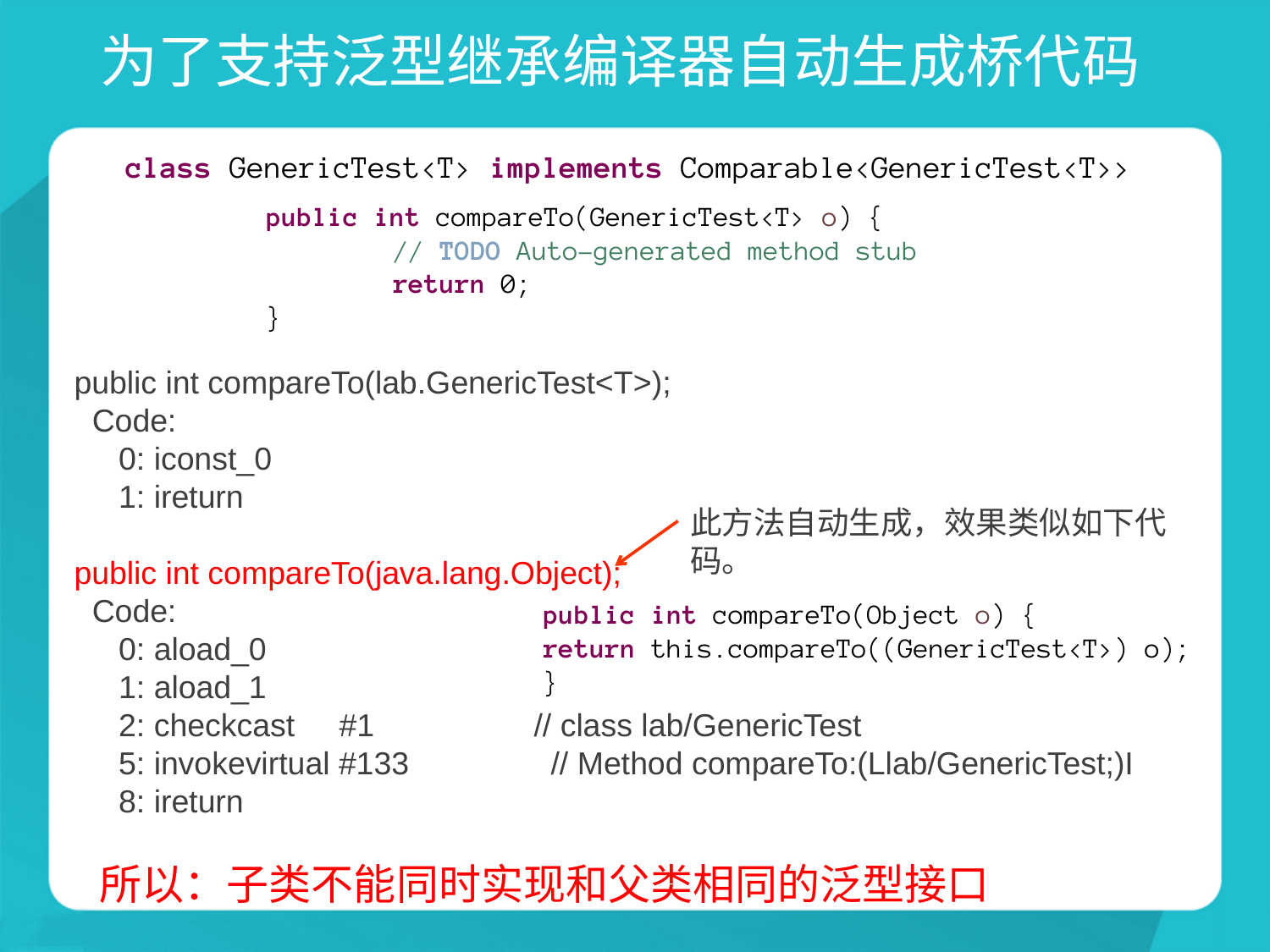

# 为了支持泛型继承编译器自动生成桥代码
class GenericTest<T> implements Comparable<GenericTest<T>>
	public int compareTo(GenericTest<T> o) {		// TODO Auto-generated method stub		return 0;	}
  public int compareTo(lab.GenericTest<T>);
    Code:
       0: iconst_0
       1: ireturn

  public int compareTo(java.lang.Object);
    Code:
       0: aload_0
       1: aload_1
       2: checkcast     #1                  // class lab/GenericTest
       5: invokevirtual #133                // Method compareTo:(Llab/GenericTest;)I
       8: ireturn
此方法自动生成，效果类似如下代码。
	public int compareTo(Object o) {			return this.compareTo((GenericTest<T>) o);	}
所以：子类不能同时实现和父类相同的泛型接口